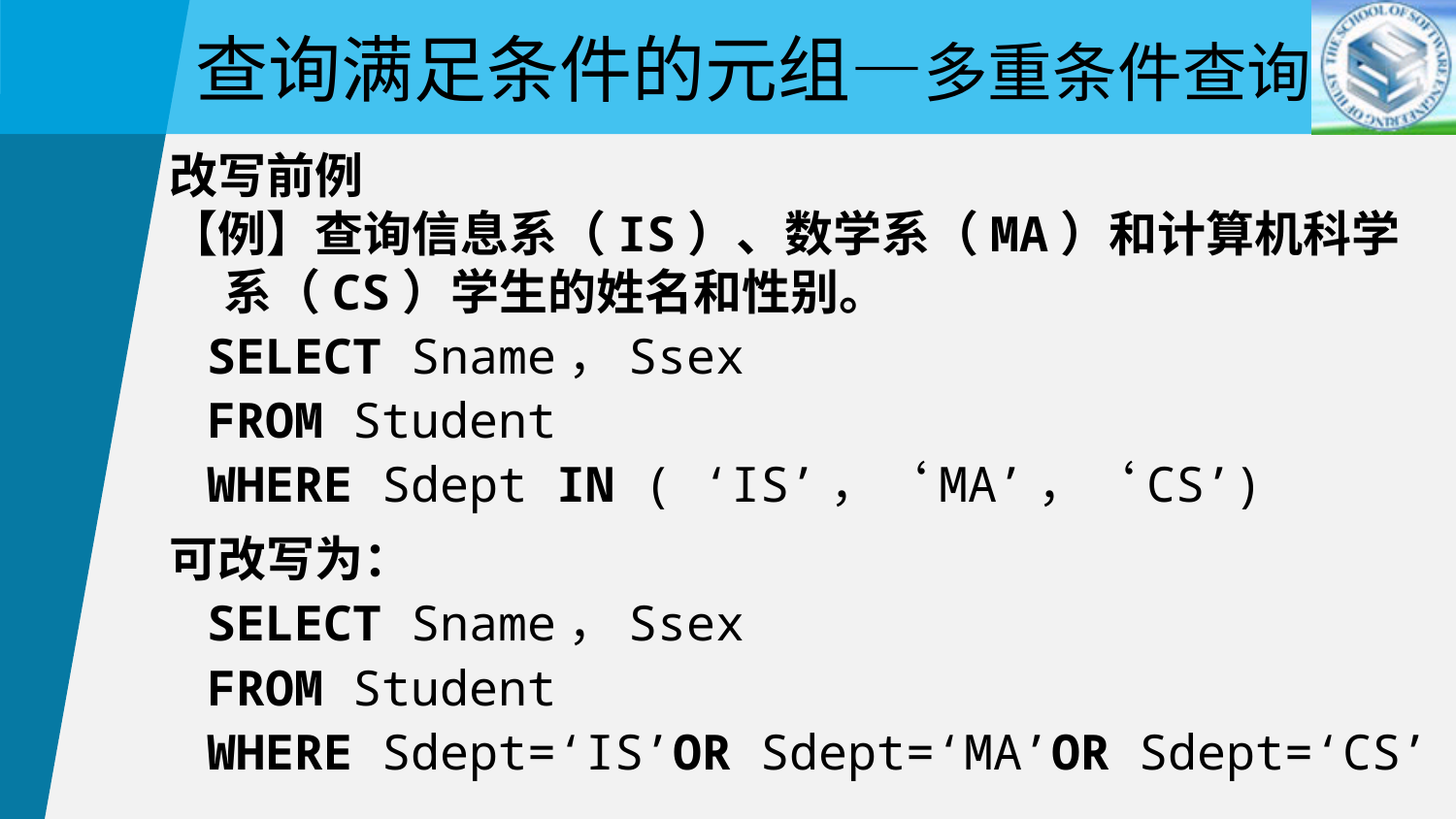

查询满足条件的元组—多重条件查询
改写前例
【例】查询信息系（IS）、数学系（MA）和计算机科学系（CS）学生的姓名和性别。
SELECT Sname，Ssex
FROM Student
WHERE Sdept IN ( ‘IS’，‘MA’，‘CS’)
可改写为：
SELECT Sname，Ssex
FROM Student
WHERE Sdept=‘IS’OR Sdept=‘MA’OR Sdept=‘CS’